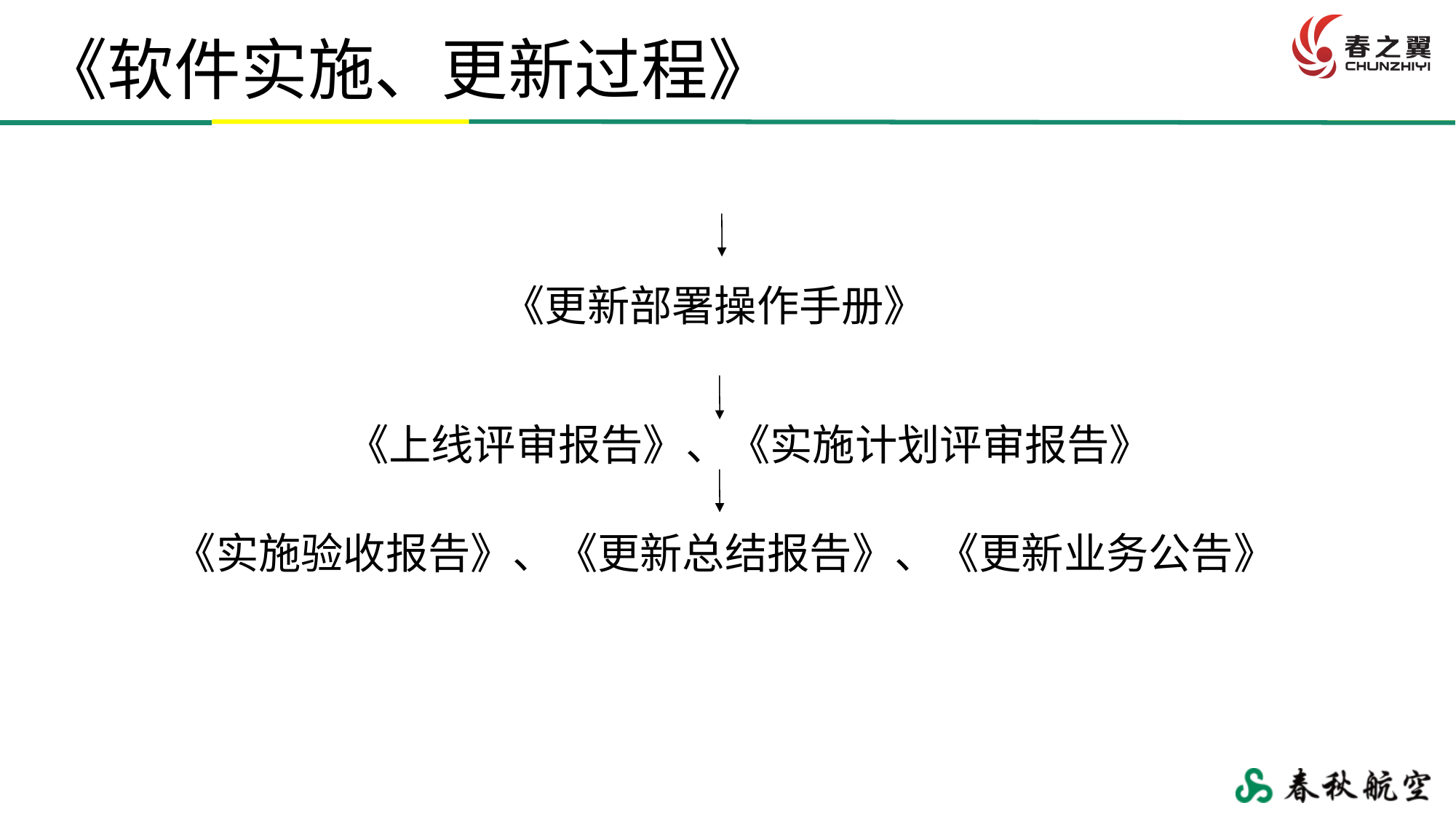

《软件实施、更新过程》

《更新部署操作手册》

《上线评审报告》、《实施计划评审报告》

《实施验收报告》、《更新总结报告》、《更新业务公告》